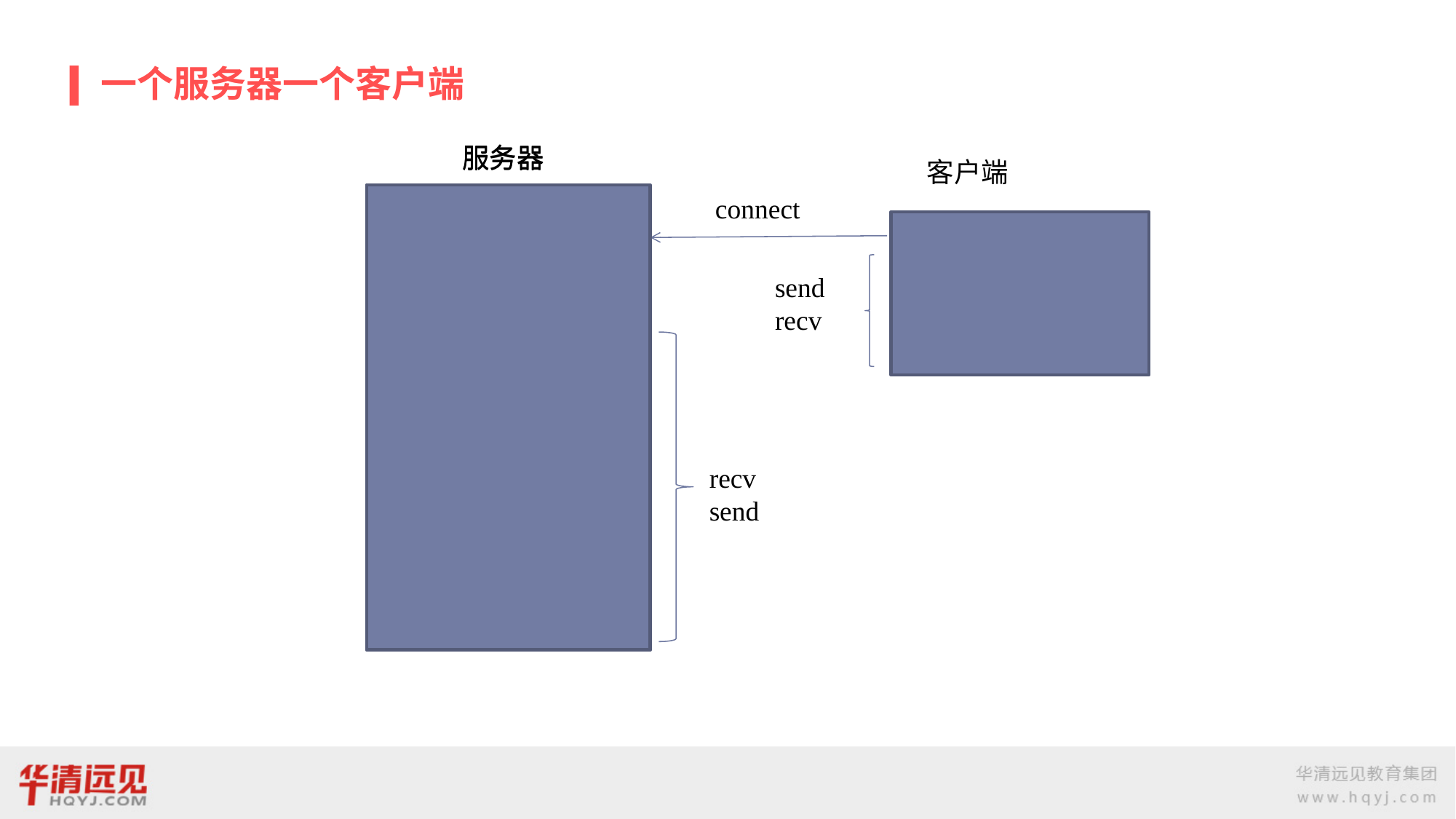

# 一个服务器一个客户端
服务器
服务器
客户端

connect

send
recv

recv
send
16